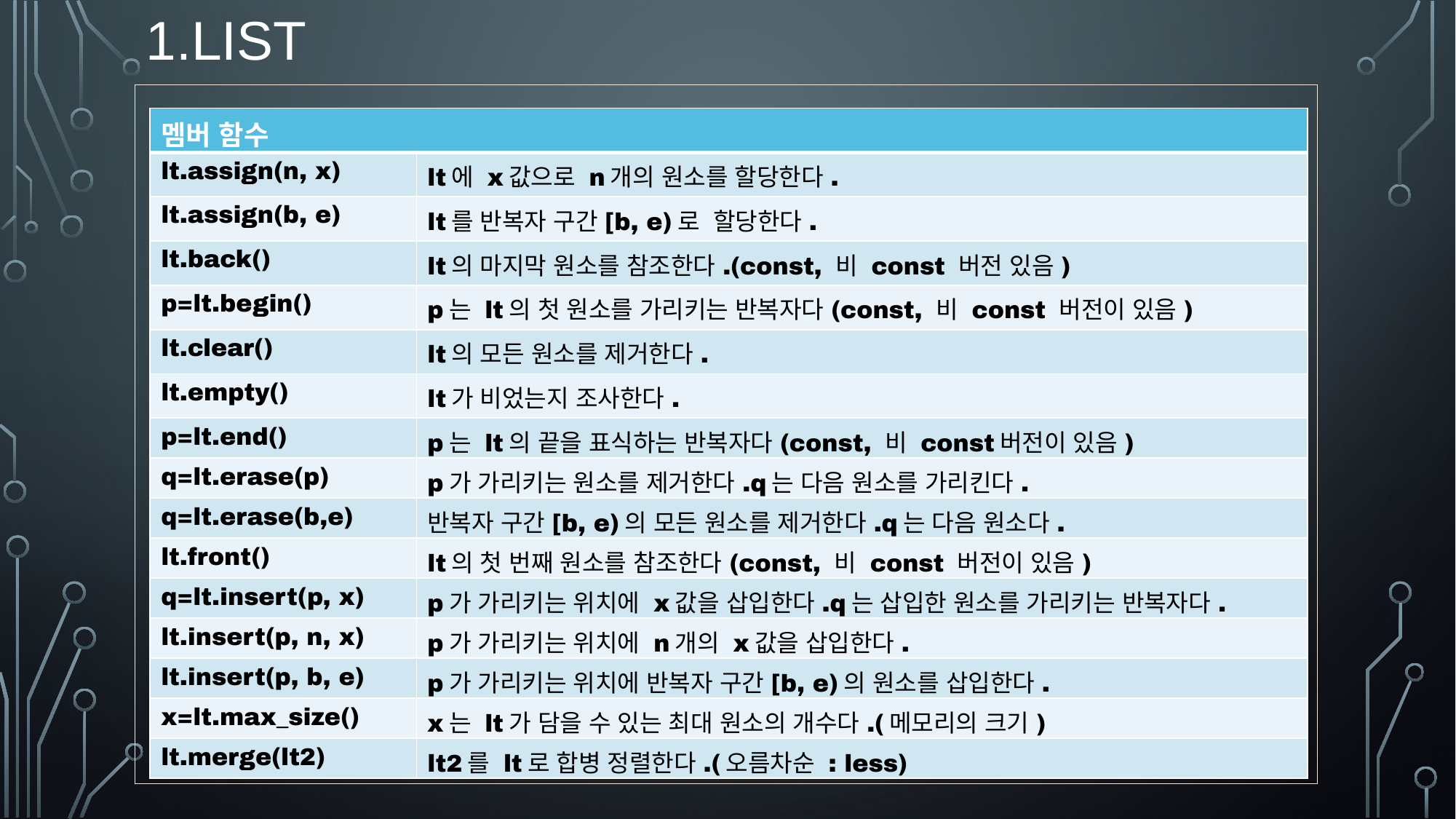

# 1.LIST

| 멤버 함수 |  |
| --- | --- |
| lt.assign(n, x) | lt에 x값으로 n개의 원소를 할당한다. |
| lt.assign(b, e) | lt를 반복자 구간[b, e)로 할당한다. |
| lt.back() | lt의 마지막 원소를 참조한다.(const, 비 const 버전 있음) |
| p=lt.begin() | p는 lt의 첫 원소를 가리키는 반복자다(const, 비 const 버전이 있음) |
| lt.clear() | lt의 모든 원소를 제거한다. |
| lt.empty() | lt가 비었는지 조사한다. |
| p=lt.end() | p는 lt의 끝을 표식하는 반복자다(const, 비 const버전이 있음) |
| q=lt.erase(p) | p가 가리키는 원소를 제거한다.q는 다음 원소를 가리킨다. |
| q=lt.erase(b,e) | 반복자 구간[b, e)의 모든 원소를 제거한다.q는 다음 원소다. |
| lt.front() | lt의 첫 번째 원소를 참조한다(const, 비 const 버전이 있음) |
| q=lt.insert(p, x) | p가 가리키는 위치에 x값을 삽입한다.q는 삽입한 원소를 가리키는 반복자다. |
| lt.insert(p, n, x) | p가 가리키는 위치에 n개의 x값을 삽입한다. |
| lt.insert(p, b, e) | p가 가리키는 위치에 반복자 구간[b, e)의 원소를 삽입한다. |
| x=lt.max\_size() | x는 lt가 담을 수 있는 최대 원소의 개수다.(메모리의 크기) |
| lt.merge(lt2) | lt2를 lt로 합병 정렬한다.(오름차순 : less) |